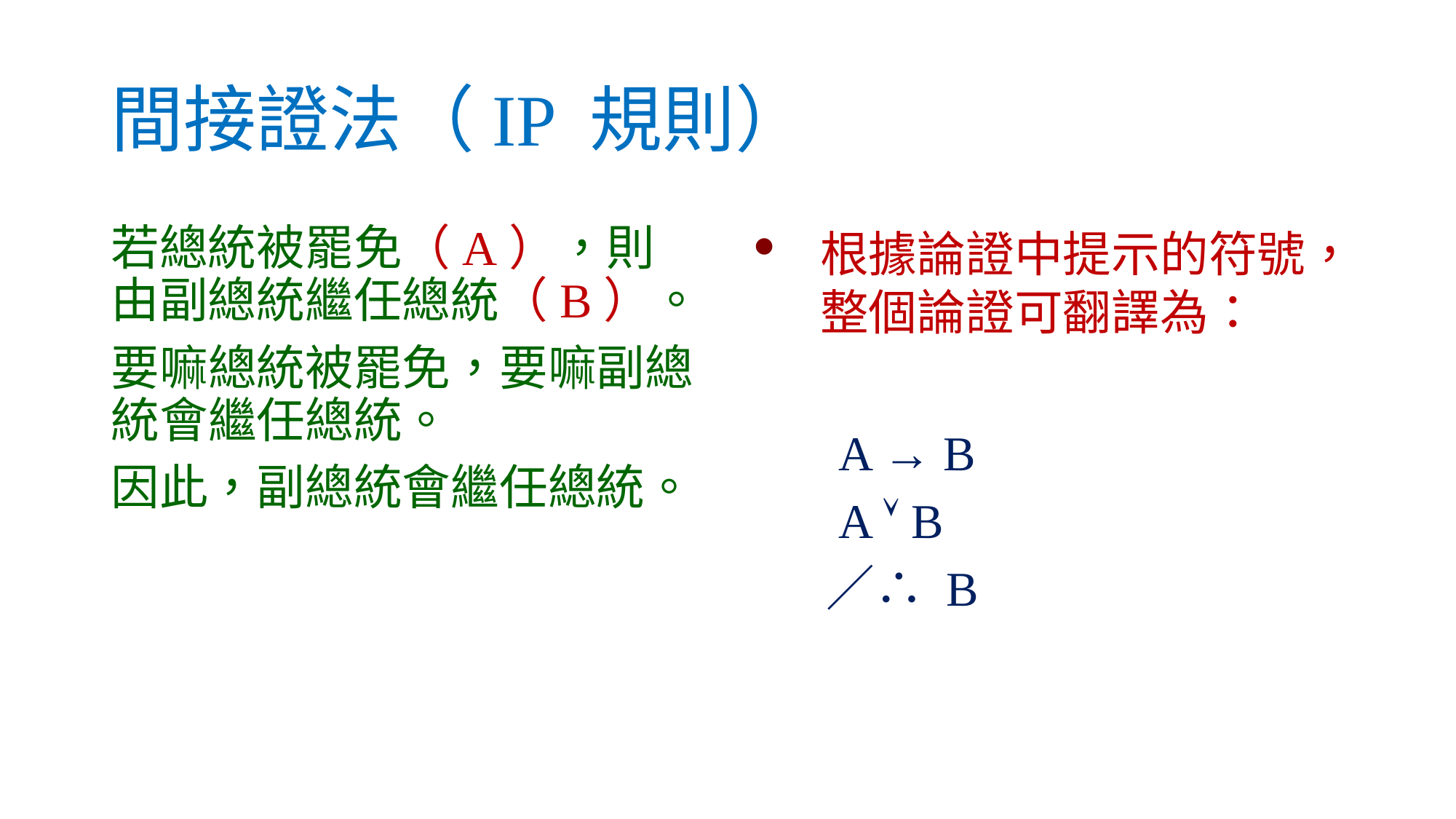

# 間接證法（IP 規則）
若總統被罷免（A），則由副總統繼任總統（B）。
要嘛總統被罷免，要嘛副總統會繼任總統。
因此，副總統會繼任總統。
根據論證中提示的符號，整個論證可翻譯為：

　  A → B
　  A ∨ B
　  ／∴ B